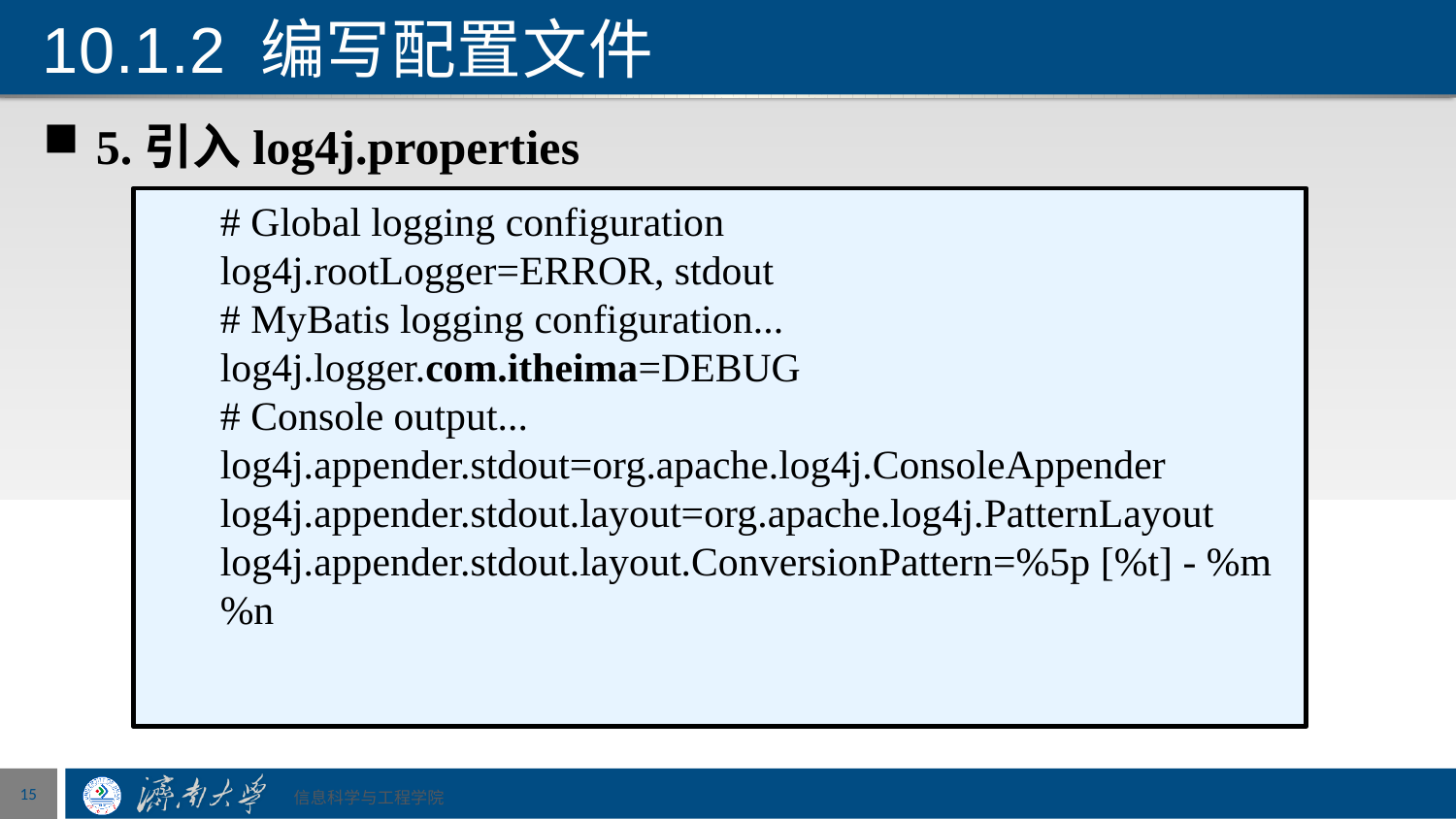

# 10.1.2 编写配置文件
 5.引入log4j.properties
# Global logging configuration
log4j.rootLogger=ERROR, stdout
# MyBatis logging configuration...
log4j.logger.com.itheima=DEBUG
# Console output...
log4j.appender.stdout=org.apache.log4j.ConsoleAppender
log4j.appender.stdout.layout=org.apache.log4j.PatternLayout
log4j.appender.stdout.layout.ConversionPattern=%5p [%t] - %m%n